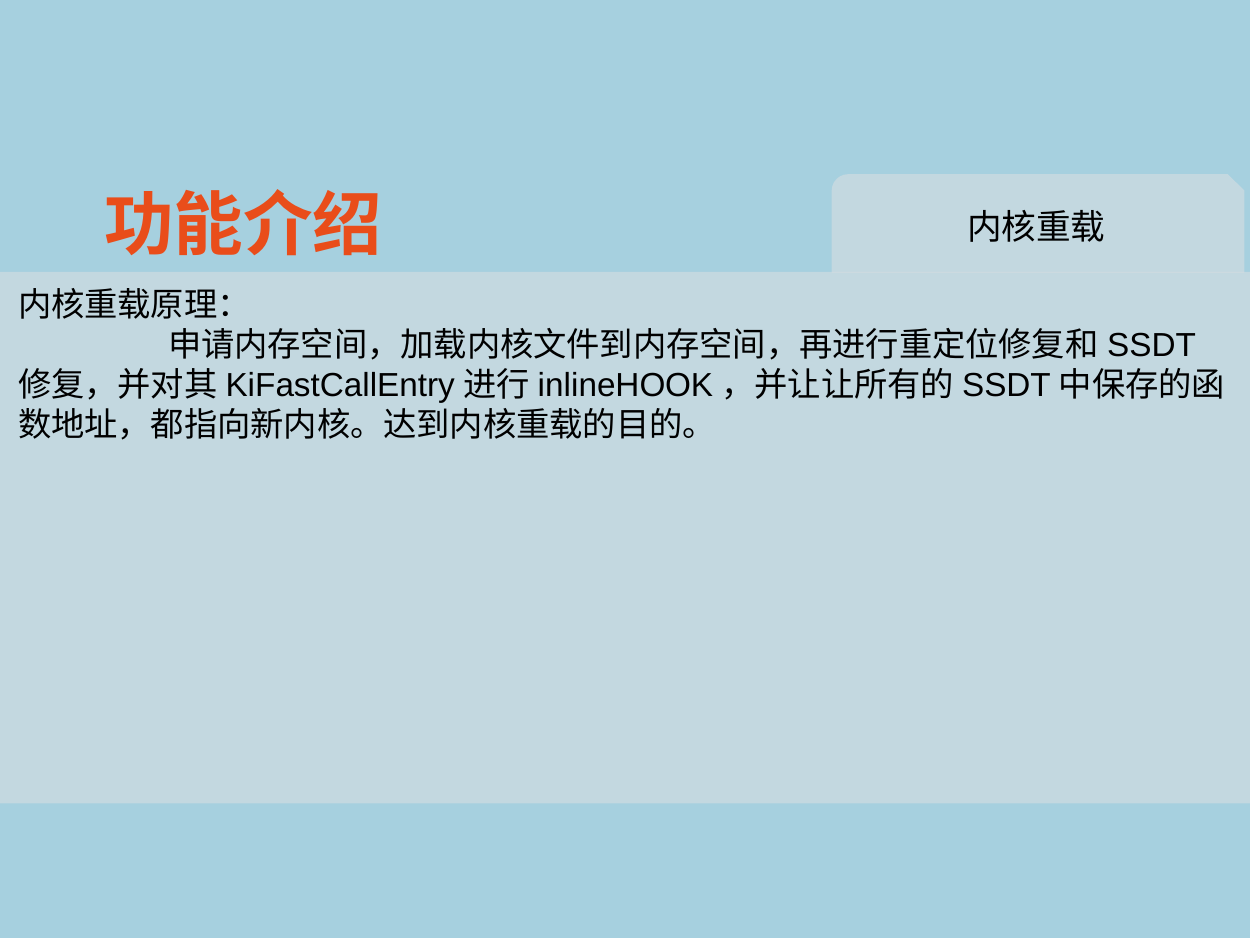

功能介绍
内核重载

内核重载原理：
	申请内存空间，加载内核文件到内存空间，再进行重定位修复和SSDT修复，并对其KiFastCallEntry进行inlineHOOK，并让让所有的SSDT中保存的函数地址，都指向新内核。达到内核重载的目的。